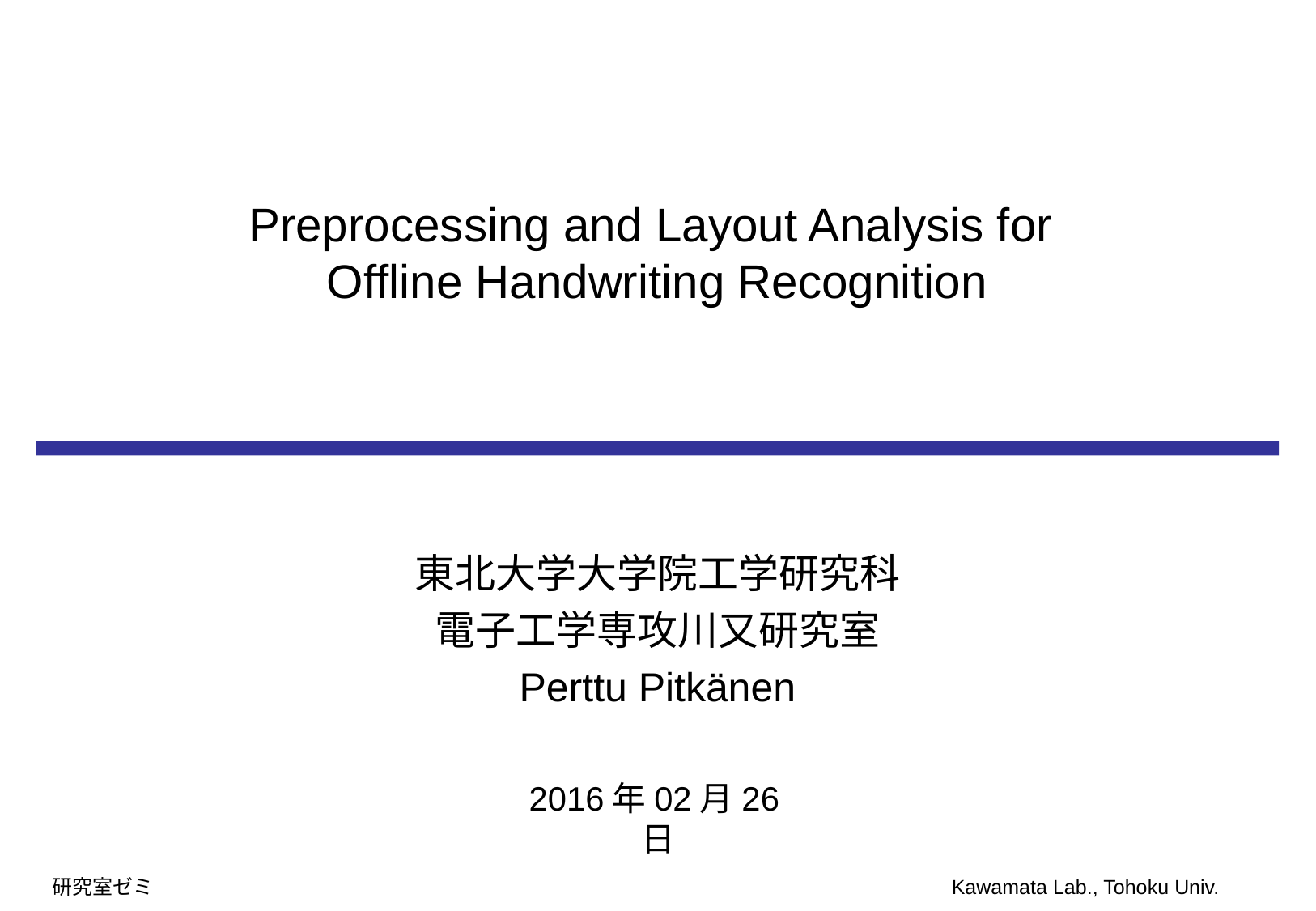

# Preprocessing and Layout Analysis for Offline Handwriting Recognition
東北大学大学院工学研究科
電子工学専攻川又研究室
Perttu Pitkänen
2016年02月26日
研究室ゼミ